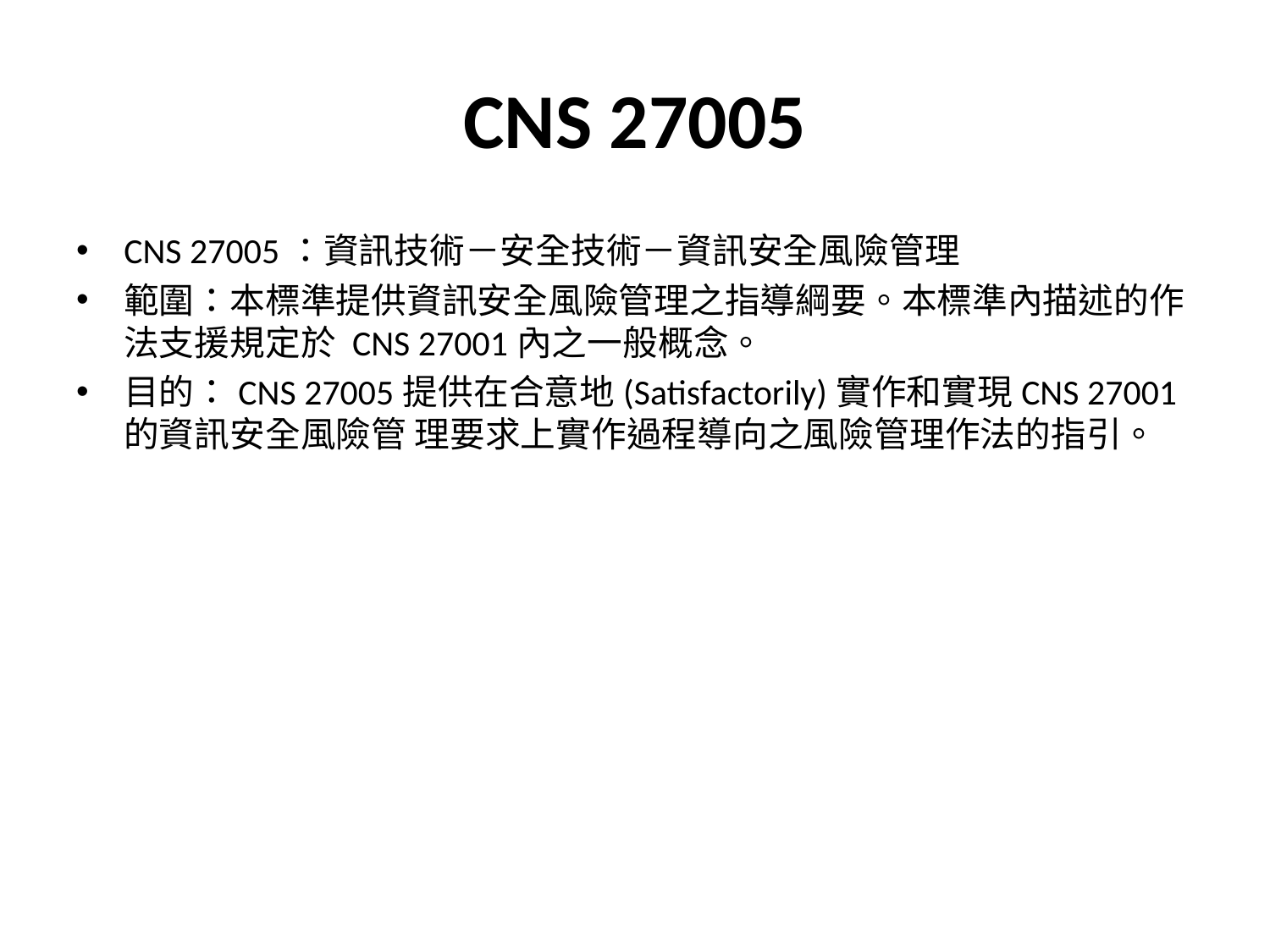

# CNS 27005
CNS 27005：資訊技術－安全技術－資訊安全風險管理
範圍：本標準提供資訊安全風險管理之指導綱要。本標準內描述的作法支援規定於 CNS 27001內之一般概念。
目的：CNS 27005提供在合意地(Satisfactorily)實作和實現CNS 27001的資訊安全風險管 理要求上實作過程導向之風險管理作法的指引。